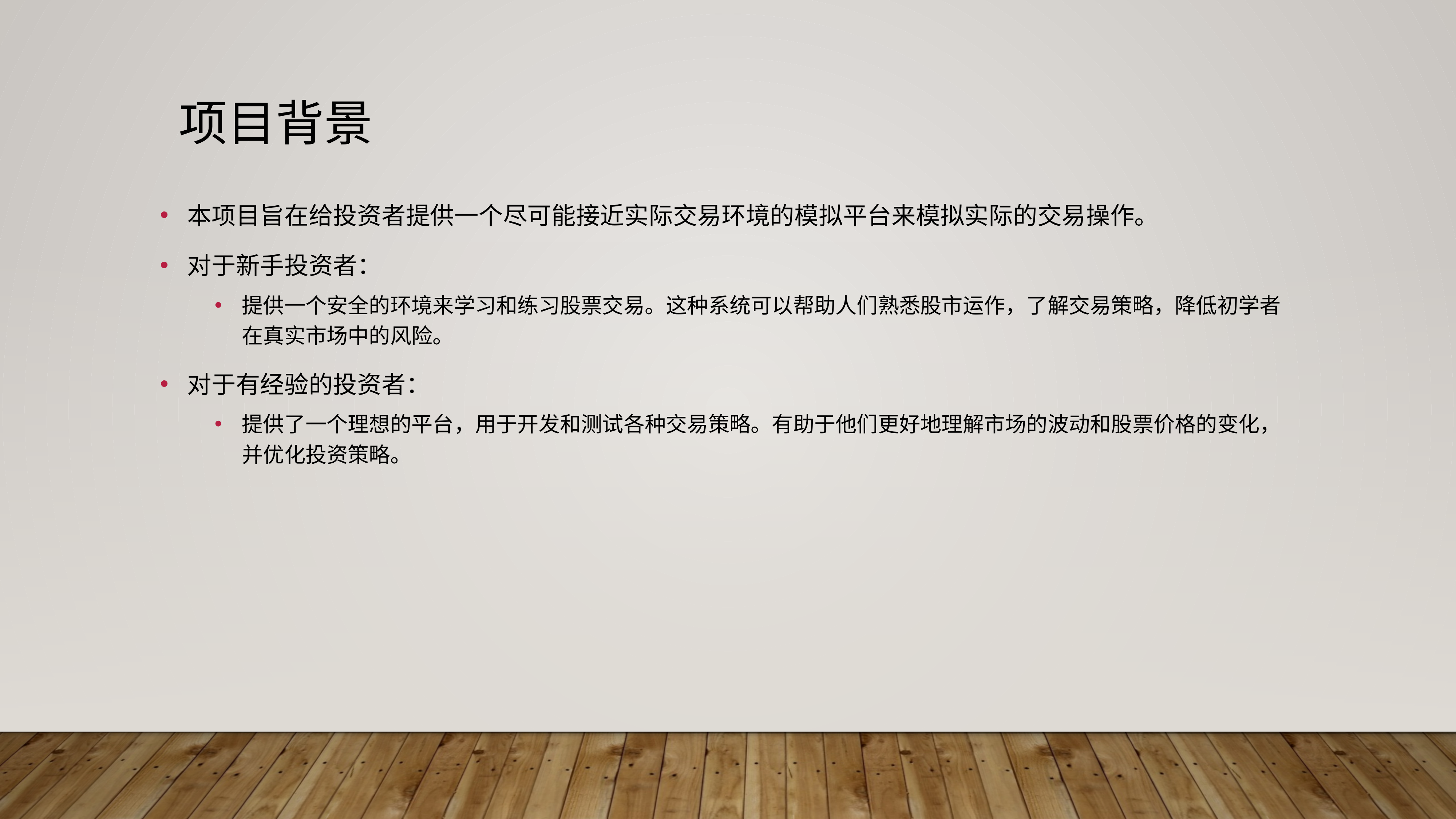

# 项目背景
本项目旨在给投资者提供一个尽可能接近实际交易环境的模拟平台来模拟实际的交易操作。
对于新手投资者：
提供一个安全的环境来学习和练习股票交易。这种系统可以帮助人们熟悉股市运作，了解交易策略，降低初学者在真实市场中的风险。
对于有经验的投资者：
提供了一个理想的平台，用于开发和测试各种交易策略。有助于他们更好地理解市场的波动和股票价格的变化，并优化投资策略。